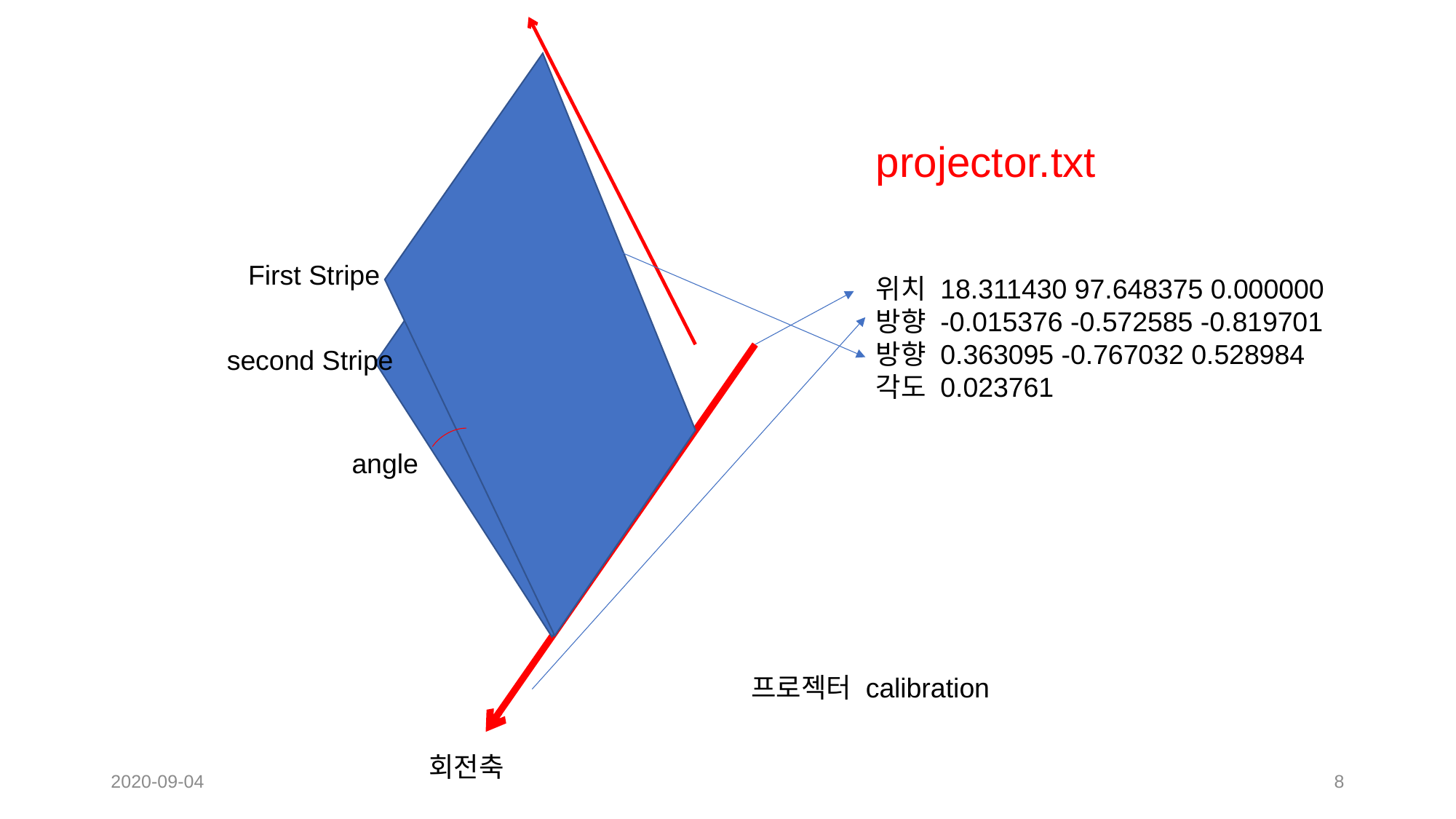

First Stripe
회전축
projector.txt
위치 18.311430 97.648375 0.000000
방향 -0.015376 -0.572585 -0.819701
방향 0.363095 -0.767032 0.528984
각도 0.023761
second Stripe

angle
프로젝터 calibration
2020-09-04
8